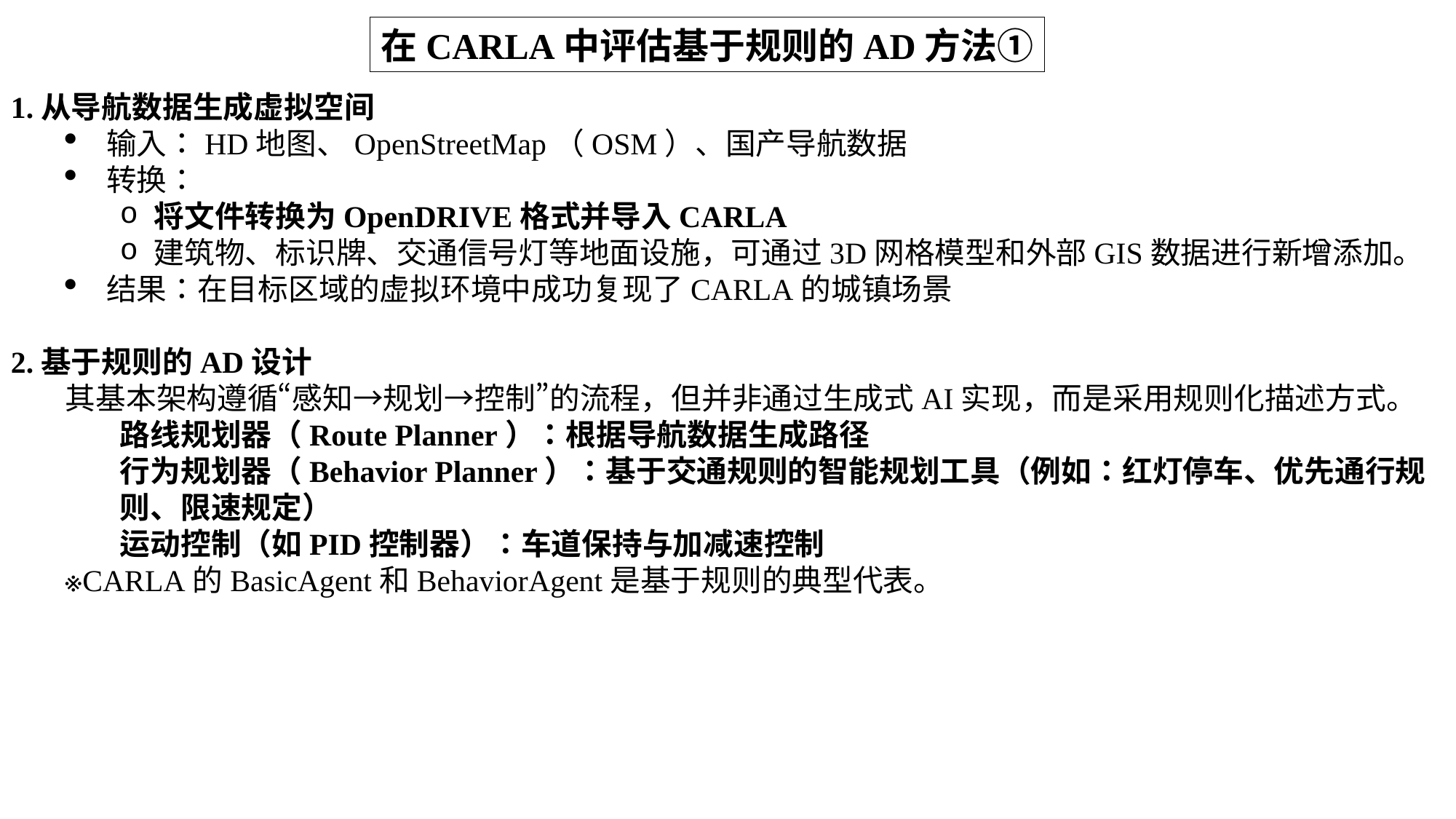

在CARLA中评估基于规则的AD方法①
1.从导航数据生成虚拟空间
输入：HD地图、OpenStreetMap（OSM）、国产导航数据
转换：
将文件转换为OpenDRIVE格式并导入CARLA
建筑物、标识牌、交通信号灯等地面设施，可通过3D网格模型和外部GIS数据进行新增添加。
结果：在目标区域的虚拟环境中成功复现了CARLA的城镇场景

2.基于规则的AD设计
其基本架构遵循“感知→规划→控制”的流程，但并非通过生成式AI实现，而是采用规则化描述方式。
路线规划器（Route Planner）：根据导航数据生成路径
行为规划器（Behavior Planner）：基于交通规则的智能规划工具（例如：红灯停车、优先通行规则、限速规定）
运动控制（如PID控制器）：车道保持与加减速控制
※CARLA的BasicAgent和BehaviorAgent是基于规则的典型代表。